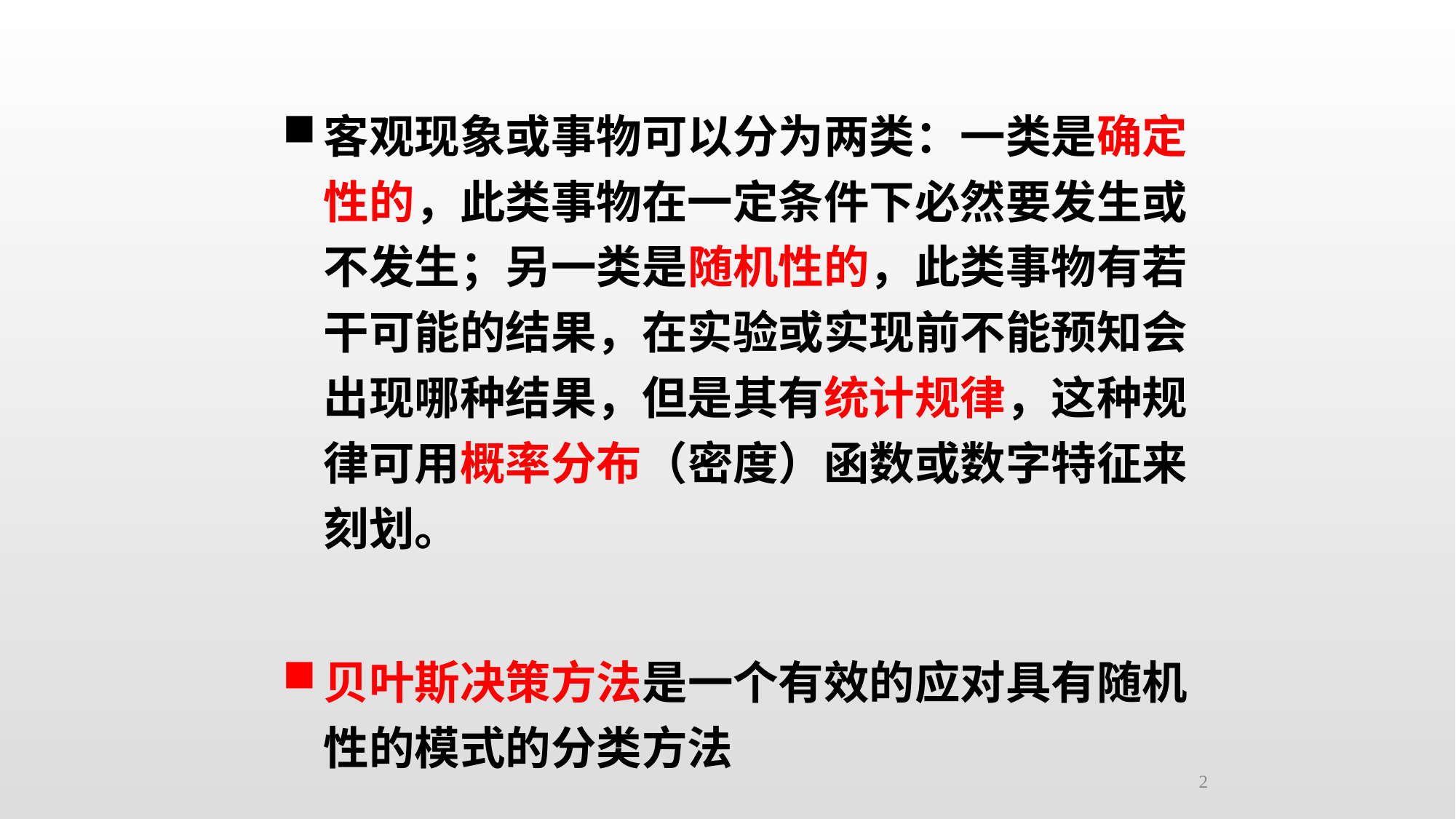

客观现象或事物可以分为两类：一类是确定性的，此类事物在一定条件下必然要发生或不发生；另一类是随机性的，此类事物有若干可能的结果，在实验或实现前不能预知会出现哪种结果，但是其有统计规律，这种规律可用概率分布（密度）函数或数字特征来刻划。

贝叶斯决策方法是一个有效的应对具有随机性的模式的分类方法
2